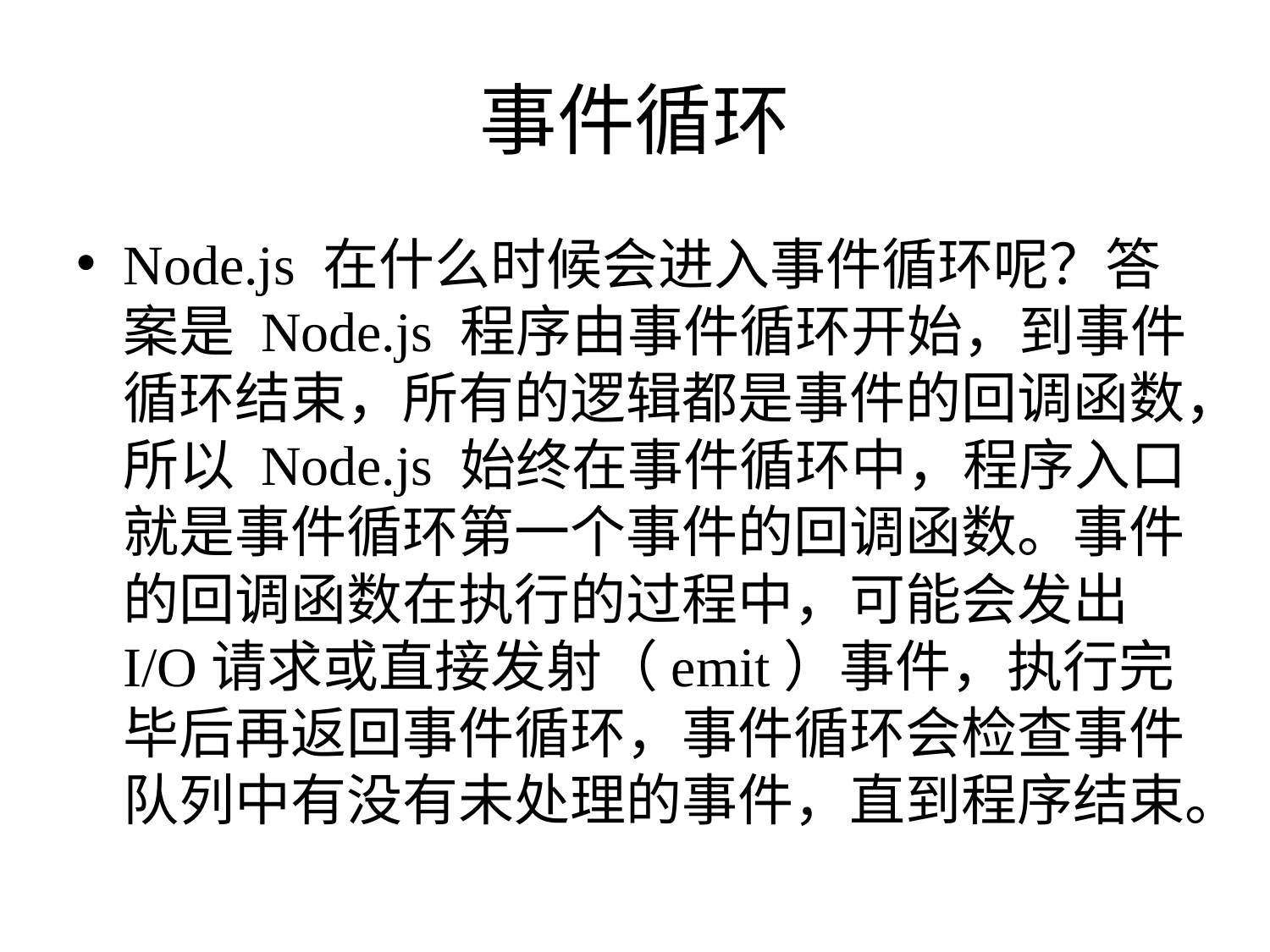

# 事件循环
Node.js 在什么时候会进入事件循环呢？答案是 Node.js 程序由事件循环开始，到事件循环结束，所有的逻辑都是事件的回调函数，所以 Node.js 始终在事件循环中，程序入口就是事件循环第一个事件的回调函数。事件的回调函数在执行的过程中，可能会发出 I/O请求或直接发射（emit）事件，执行完毕后再返回事件循环，事件循环会检查事件队列中有没有未处理的事件，直到程序结束。